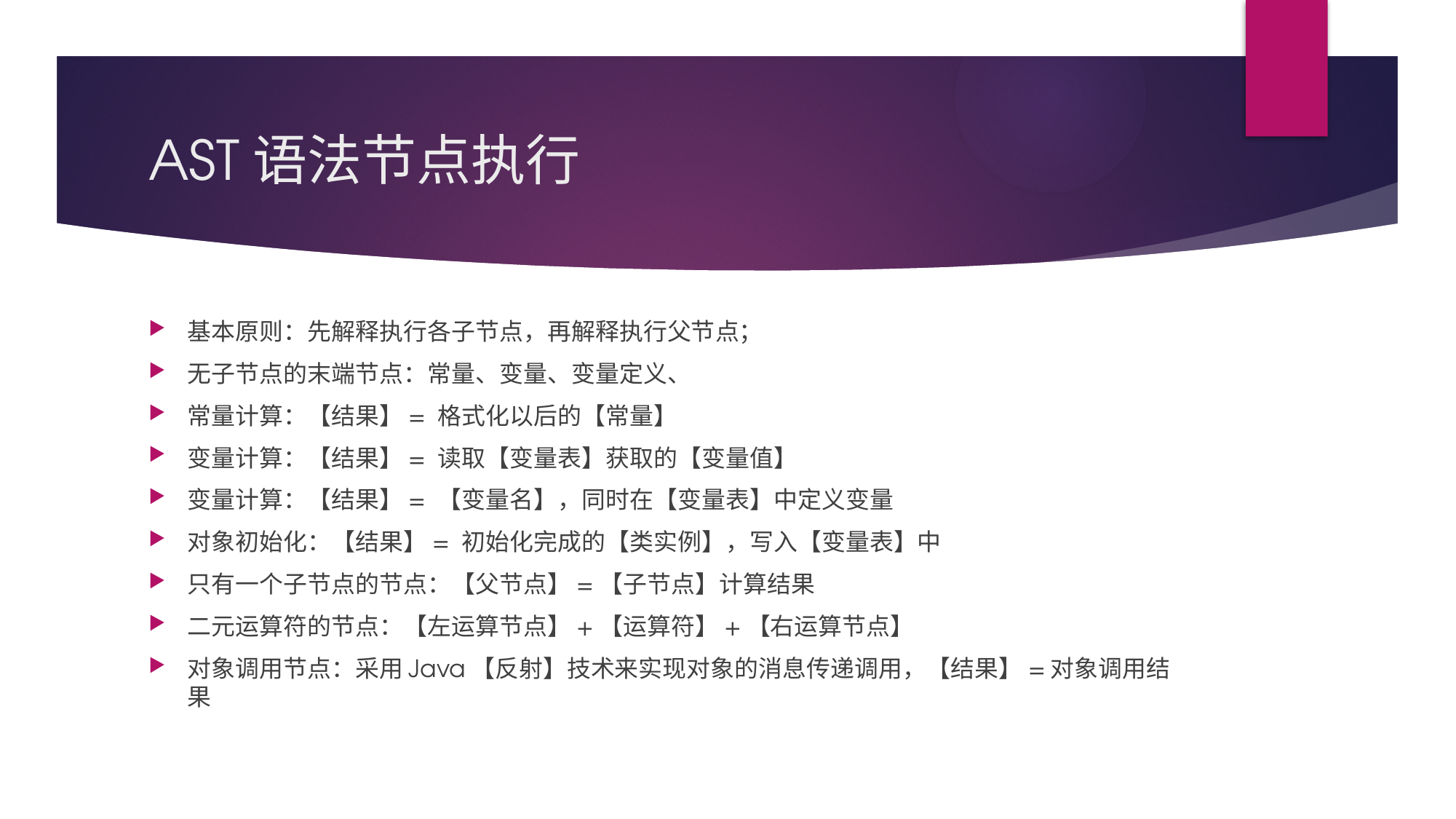

# AST语法节点执行
基本原则：先解释执行各子节点，再解释执行父节点；
无子节点的末端节点：常量、变量、变量定义、
常量计算：【结果】= 格式化以后的【常量】
变量计算：【结果】= 读取【变量表】获取的【变量值】
变量计算：【结果】= 【变量名】，同时在【变量表】中定义变量
对象初始化：【结果】= 初始化完成的【类实例】，写入【变量表】中
只有一个子节点的节点：【父节点】=【子节点】计算结果
二元运算符的节点：【左运算节点】+【运算符】+【右运算节点】
对象调用节点：采用Java【反射】技术来实现对象的消息传递调用，【结果】=对象调用结果